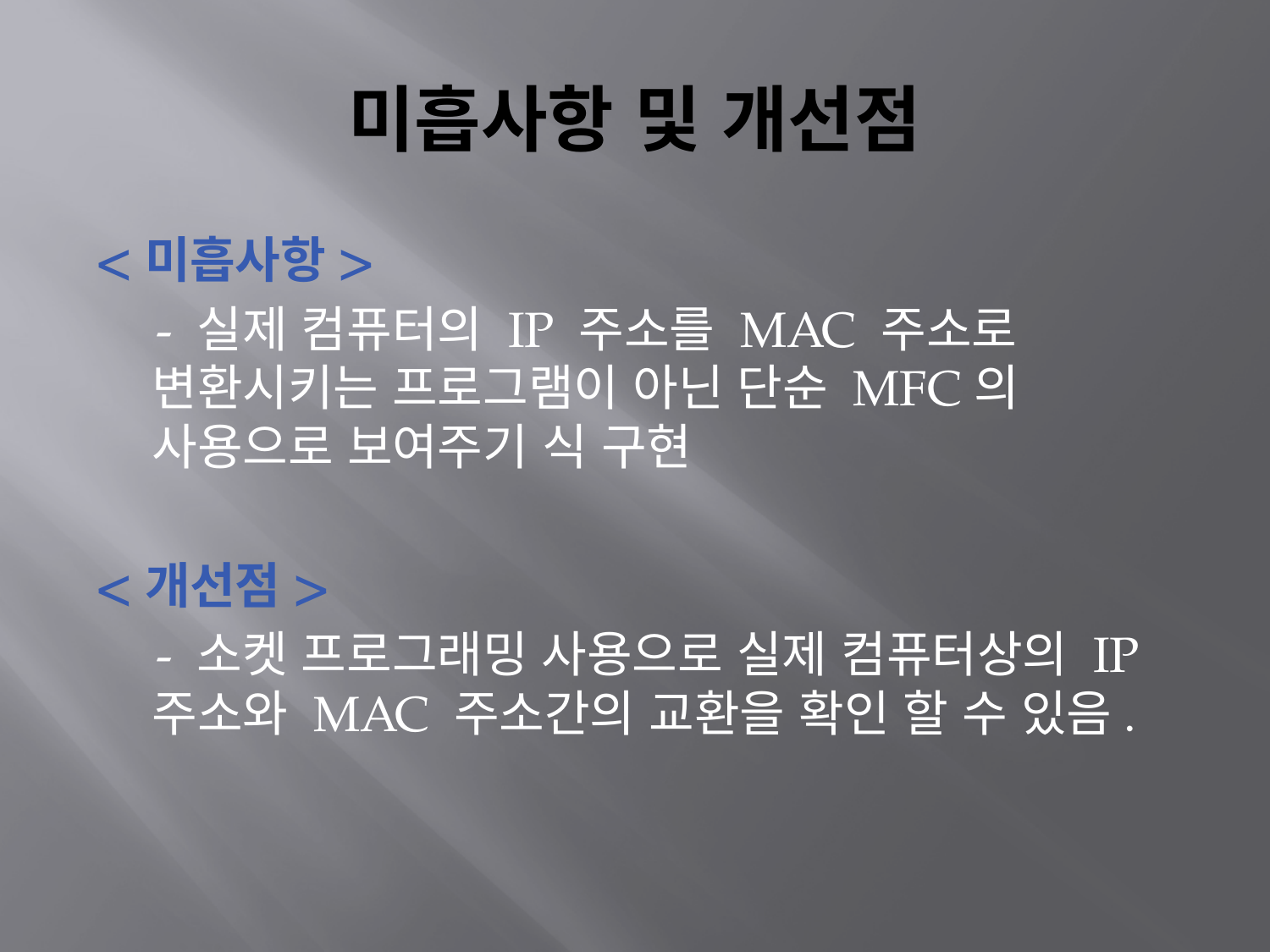

# 미흡사항 및 개선점
<미흡사항>
     - 실제 컴퓨터의 IP 주소를 MAC 주소로 변환시키는 프로그램이 아닌 단순 MFC의 사용으로 보여주기 식 구현

<개선점>
     - 소켓 프로그래밍 사용으로 실제 컴퓨터상의 IP 주소와 MAC 주소간의 교환을 확인 할 수 있음.